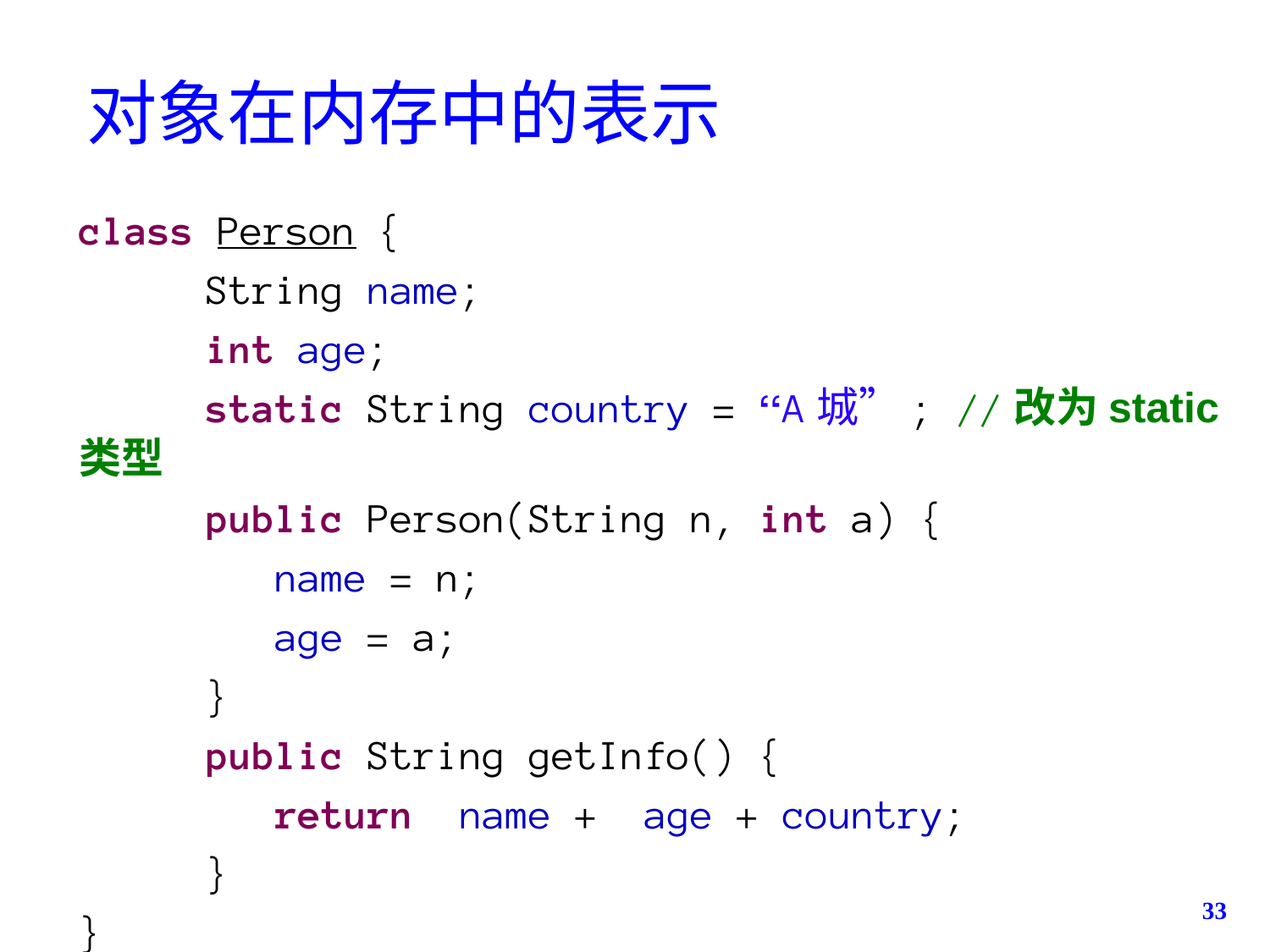

# 对象在内存中的表示
class Person {
	String name;
	int age;
	static String country = “A城”; //改为static类型
	public Person(String n, int a) {
	   name = n;
	   age = a;
	}
	public String getInfo() {
	   return  name +  age + country;
	}
}

33